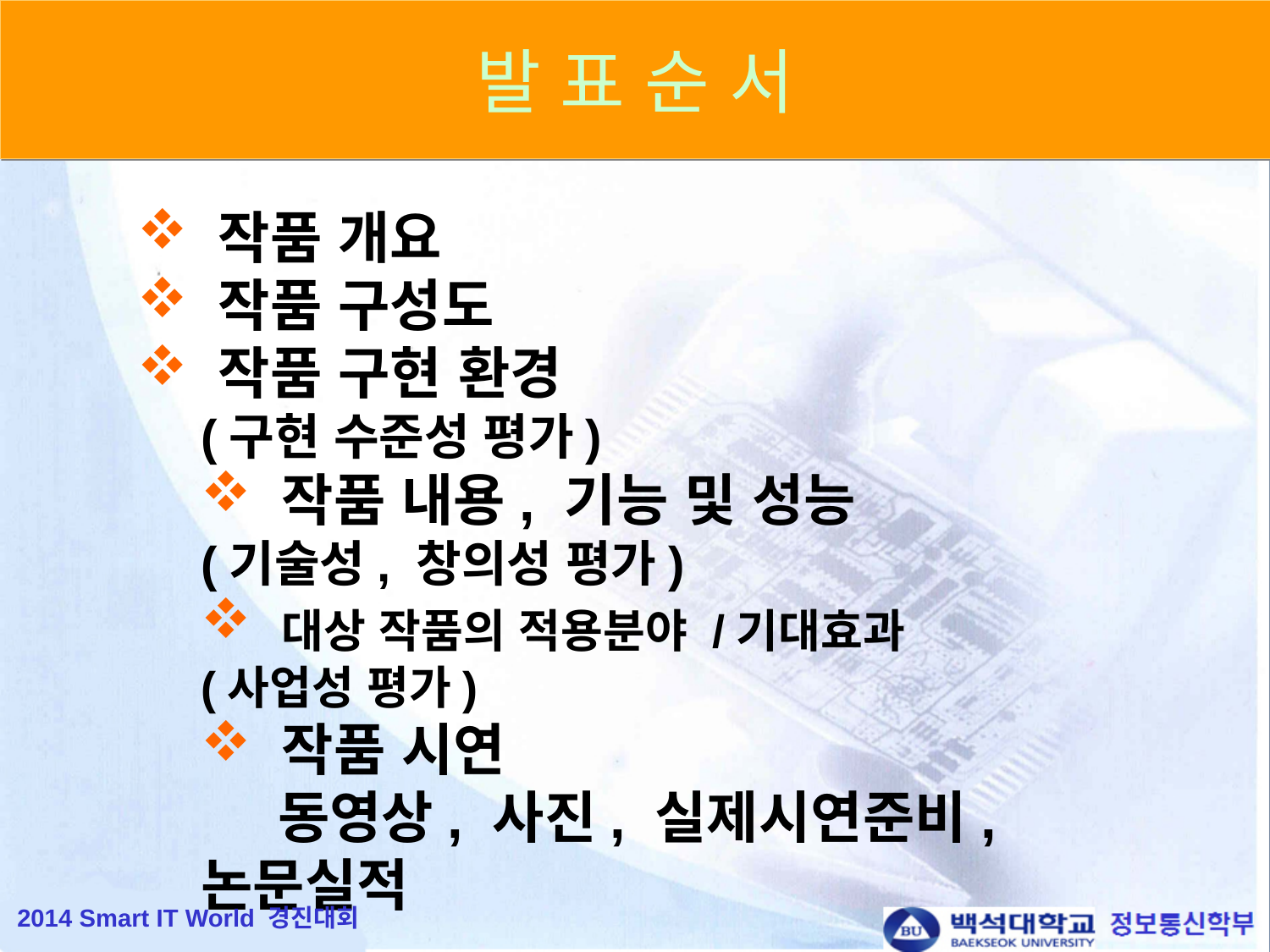

발 표 순 서
 작품 개요
 작품 구성도
 작품 구현 환경
(구현 수준성 평가)
 작품 내용, 기능 및 성능
(기술성, 창의성 평가)
 대상 작품의 적용분야 /기대효과
(사업성 평가)
 작품 시연
    동영상, 사진, 실제시연준비, 논문실적
2014 Smart IT World 경진대회